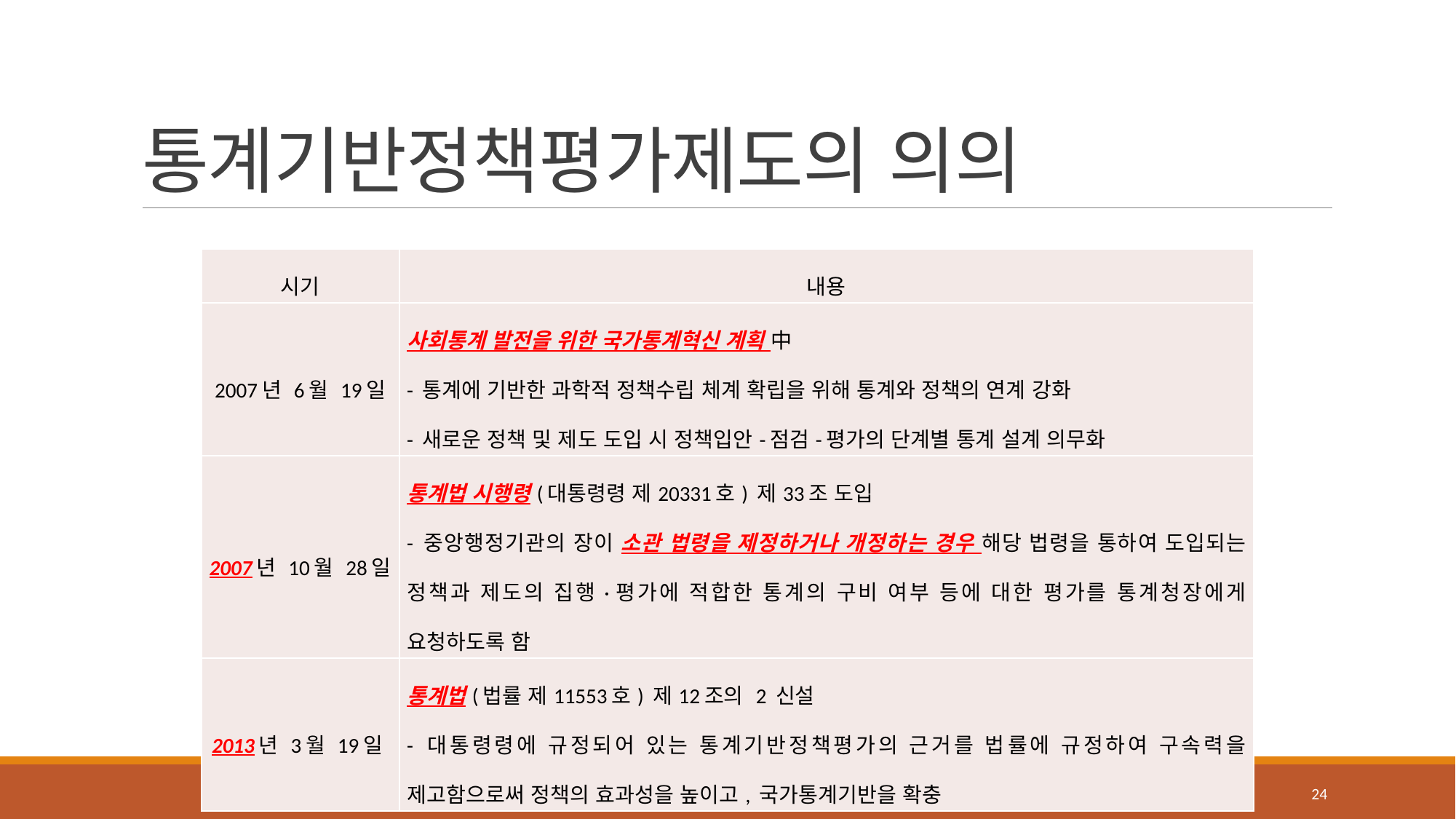

# 통계기반정책평가제도의 의의
| 시기 | 내용 |
| --- | --- |
| 2007년 6월 19일 | 사회통계 발전을 위한 국가통계혁신 계획 中 - 통계에 기반한 과학적 정책수립 체계 확립을 위해 통계와 정책의 연계 강화 - 새로운 정책 및 제도 도입 시 정책입안-점검-평가의 단계별 통계 설계 의무화 |
| 2007년 10월 28일 | 통계법 시행령(대통령령 제20331호) 제33조 도입 - 중앙행정기관의 장이 소관 법령을 제정하거나 개정하는 경우 해당 법령을 통하여 도입되는 정책과 제도의 집행·평가에 적합한 통계의 구비 여부 등에 대한 평가를 통계청장에게 요청하도록 함 |
| 2013년 3월 19일 | 통계법(법률 제11553호) 제12조의 2 신설 - 대통령령에 규정되어 있는 통계기반정책평가의 근거를 법률에 규정하여 구속력을 제고함으로써 정책의 효과성을 높이고, 국가통계기반을 확충 |
24